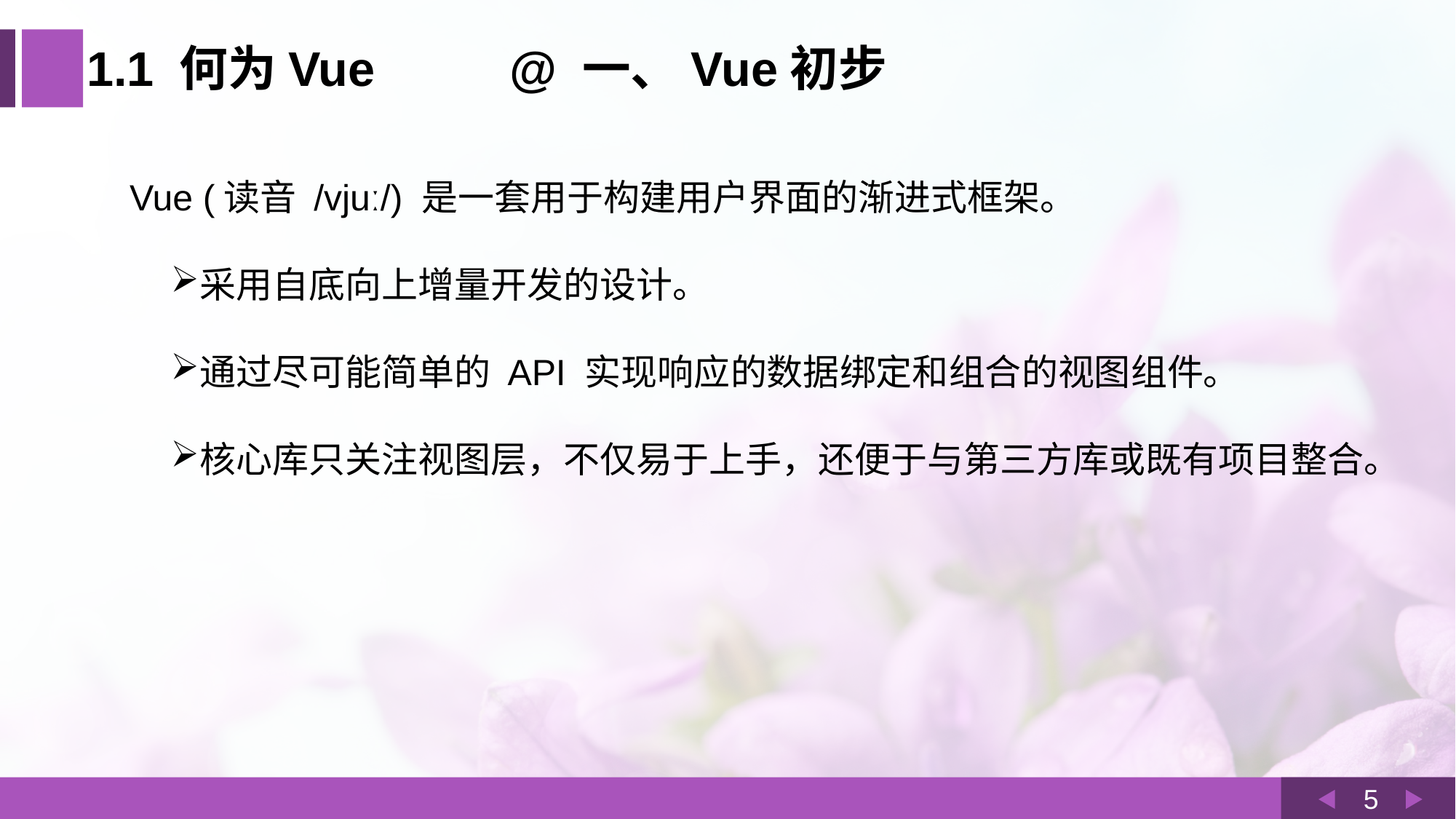

1.1 何为Vue          @ 一、Vue初步
Vue (读音 /vjuː/) 是一套用于构建用户界面的渐进式框架。
采用自底向上增量开发的设计。
通过尽可能简单的 API 实现响应的数据绑定和组合的视图组件。
核心库只关注视图层，不仅易于上手，还便于与第三方库或既有项目整合。